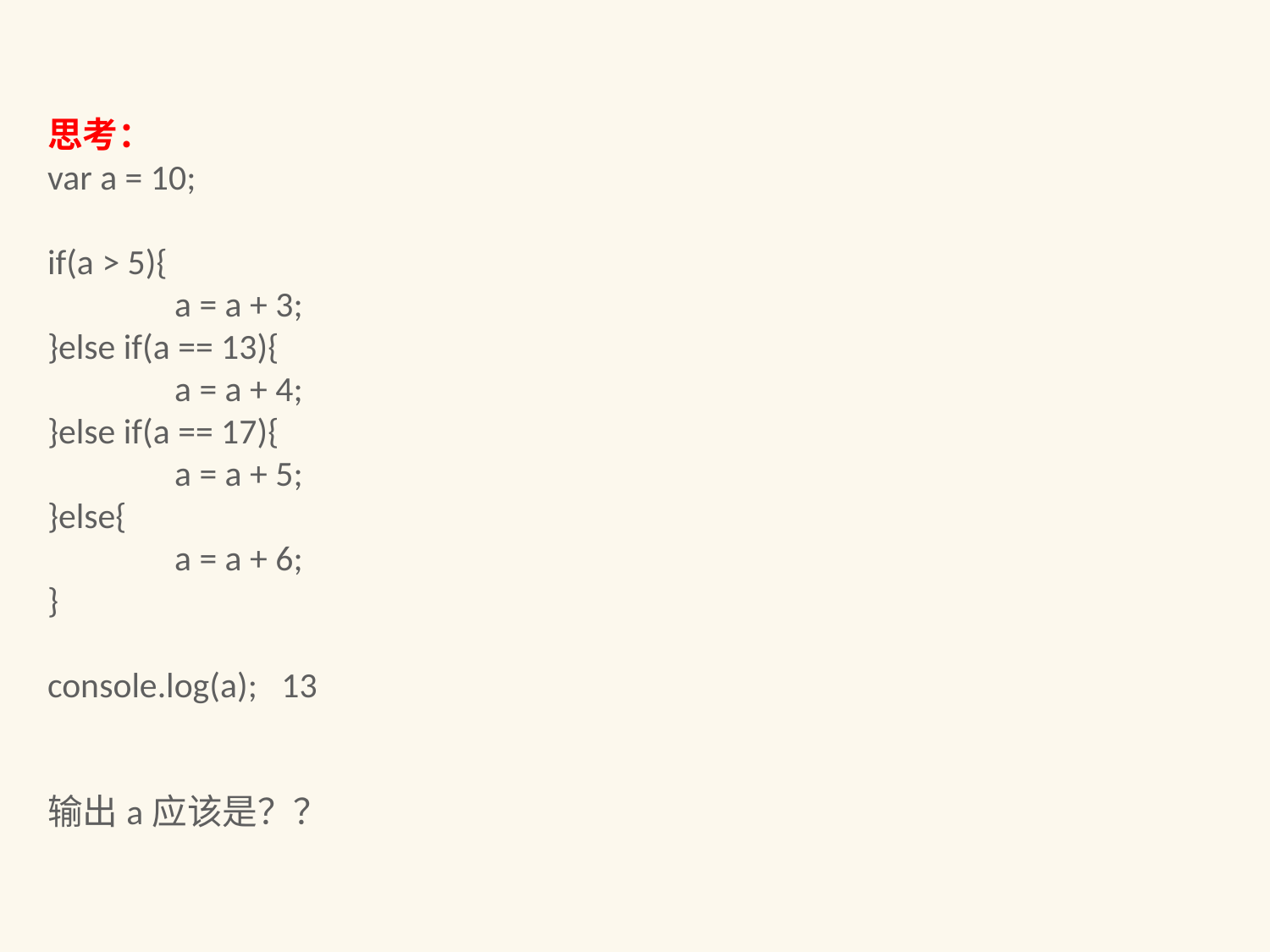

思考：
var a = 10;

if(a > 5){
	a = a + 3;
}else if(a == 13){
	a = a + 4;
}else if(a == 17){
	a = a + 5;
}else{
	a = a + 6;
}

console.log(a);   13

输出a应该是？？